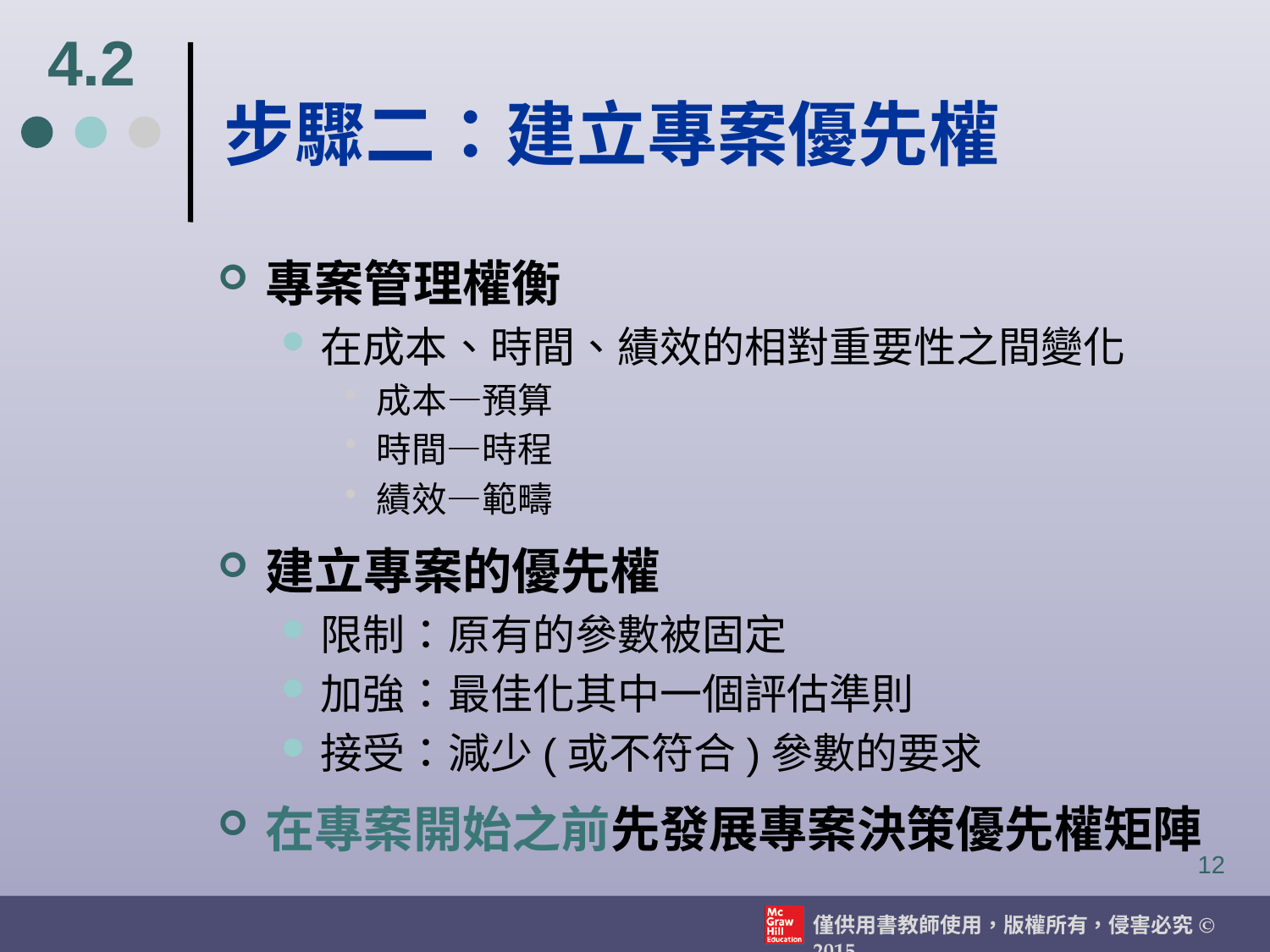

4.2
# 步驟二：建立專案優先權
專案管理權衡
在成本、時間、績效的相對重要性之間變化
成本—預算
時間—時程
績效—範疇
建立專案的優先權
限制：原有的參數被固定
加強：最佳化其中一個評估準則
接受：減少(或不符合)參數的要求
在專案開始之前先發展專案決策優先權矩陣
12